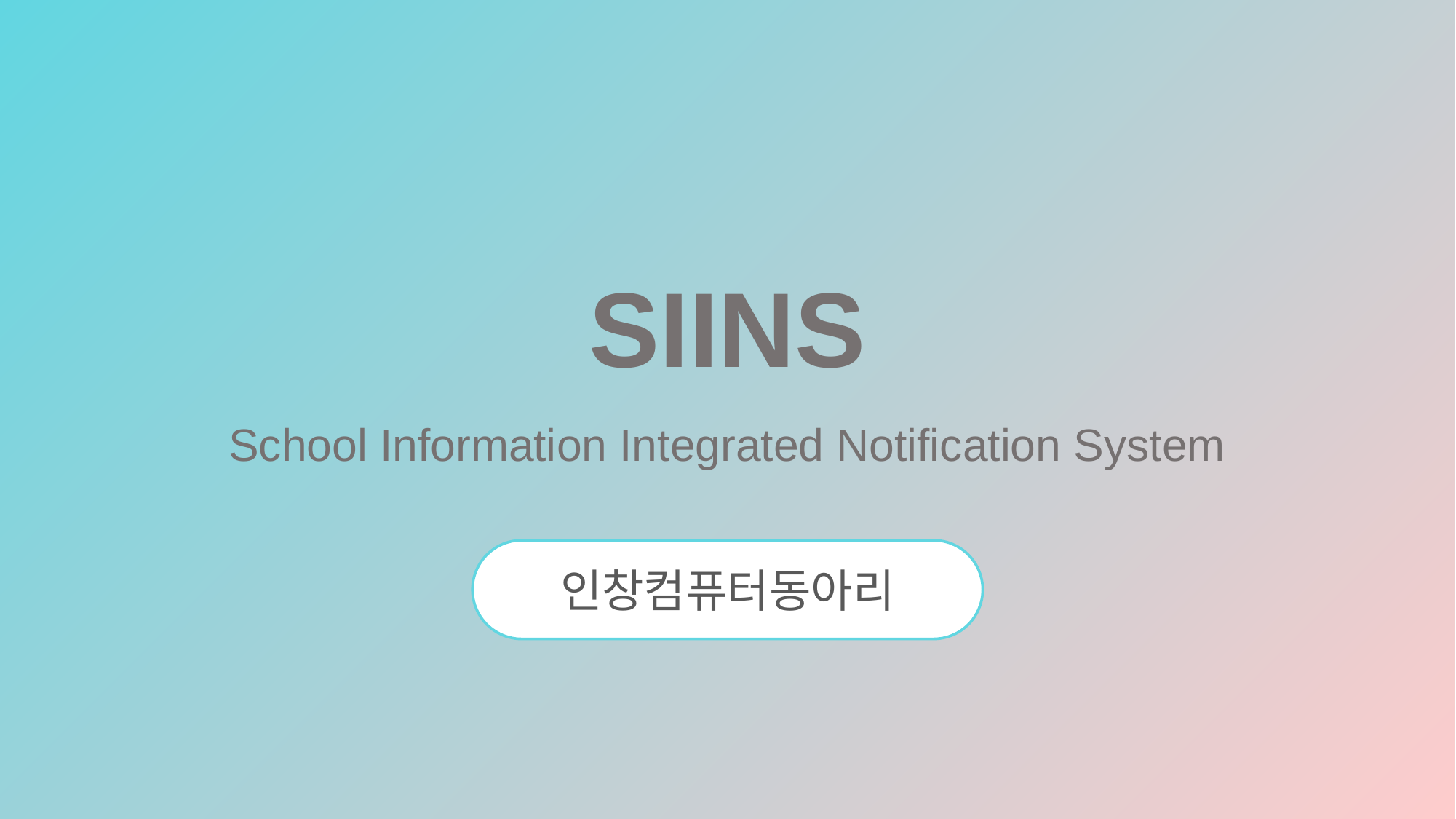

SIINS
School Information Integrated Notification System
인창컴퓨터동아리